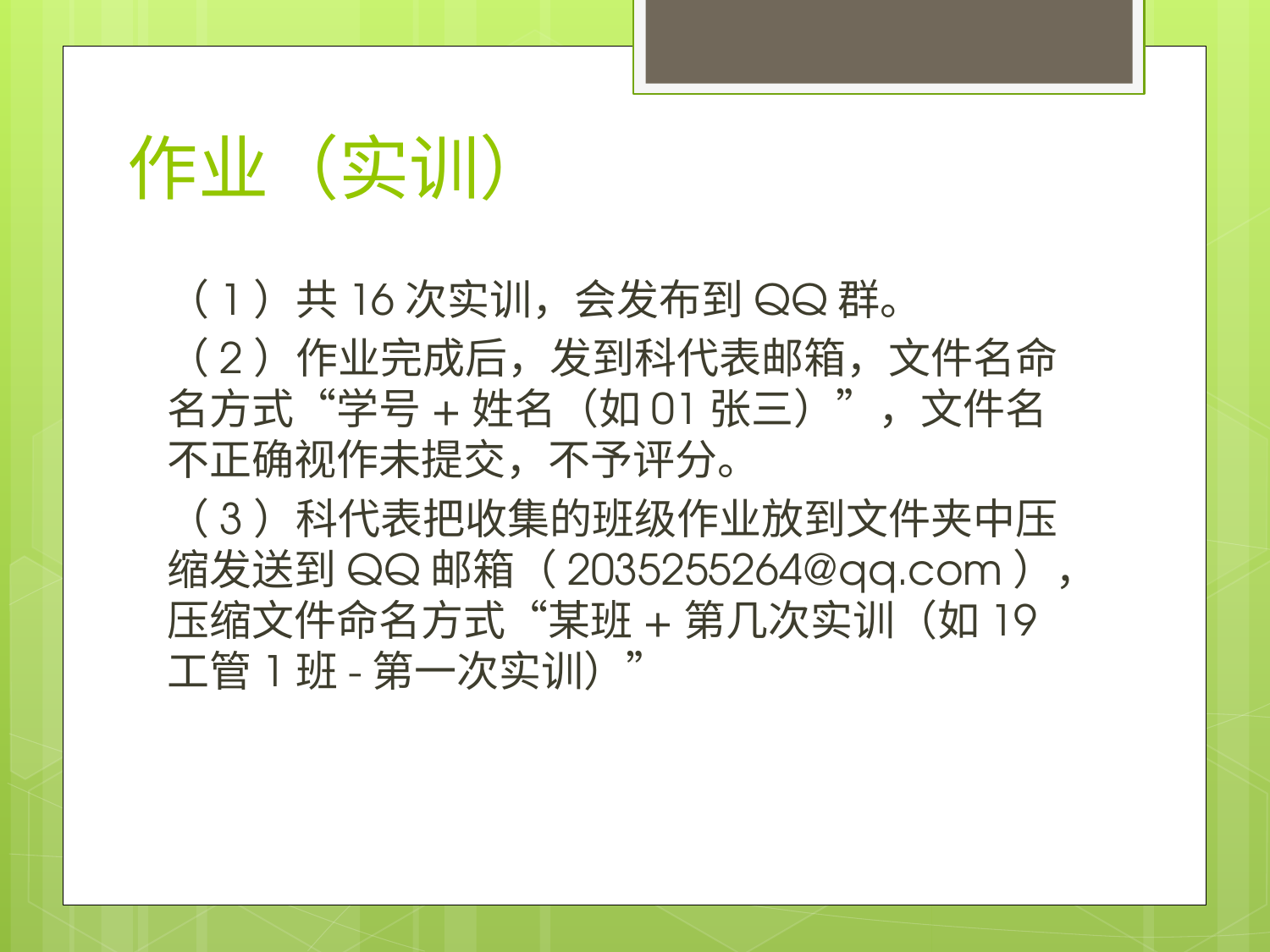

# 作业（实训）
（1）共16次实训，会发布到QQ群。
（2）作业完成后，发到科代表邮箱，文件名命名方式“学号+姓名（如01张三）”，文件名不正确视作未提交，不予评分。
（3）科代表把收集的班级作业放到文件夹中压缩发送到QQ邮箱（2035255264@qq.com），压缩文件命名方式“某班+第几次实训（如19工管1班-第一次实训）”